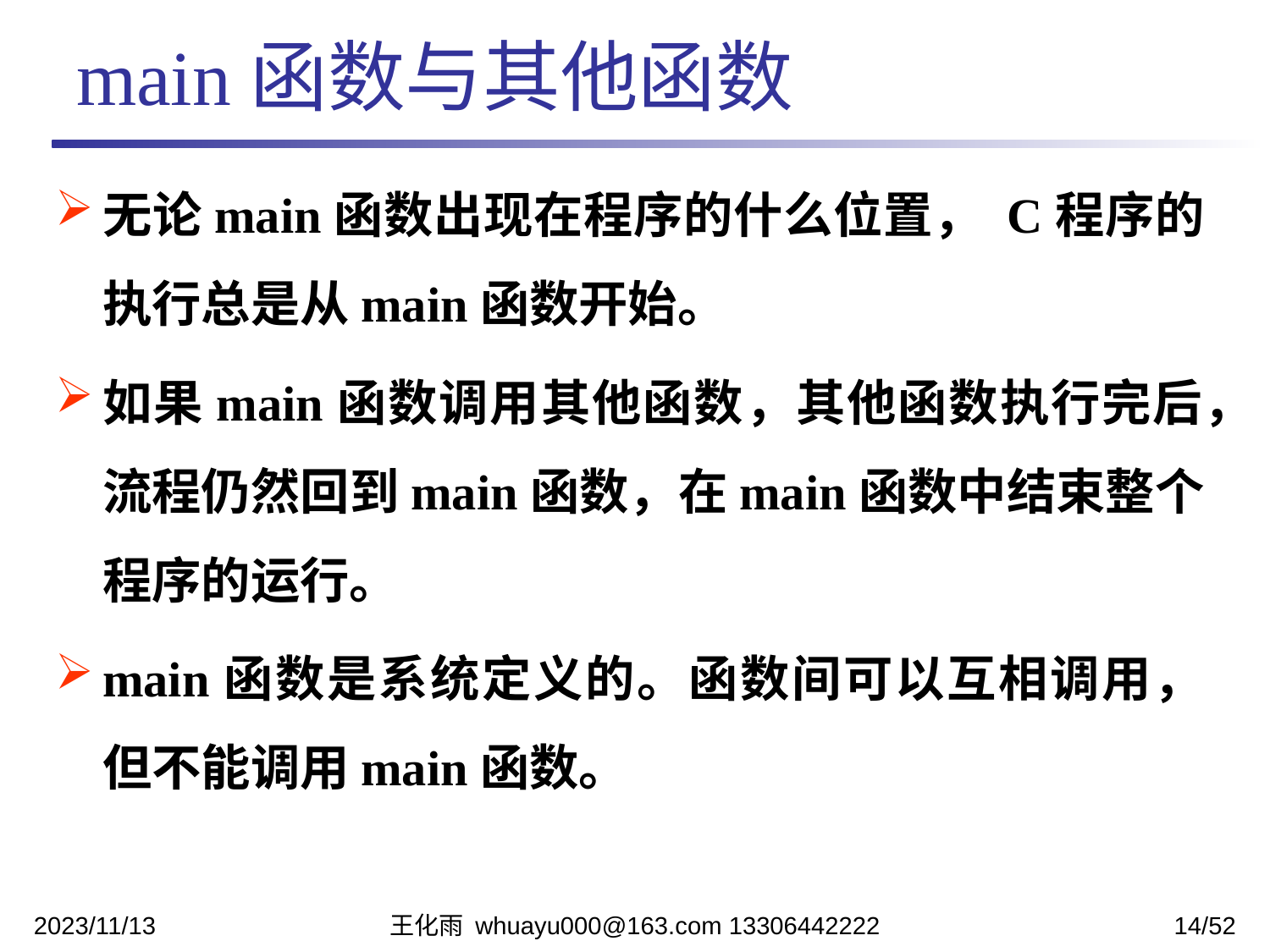

main函数与其他函数
无论main函数出现在程序的什么位置， C程序的执行总是从main函数开始。
如果main函数调用其他函数，其他函数执行完后，流程仍然回到main函数，在main函数中结束整个程序的运行。
main函数是系统定义的。函数间可以互相调用，但不能调用main函数。
2023/11/13
王化雨 whuayu000@163.com 13306442222
14/52